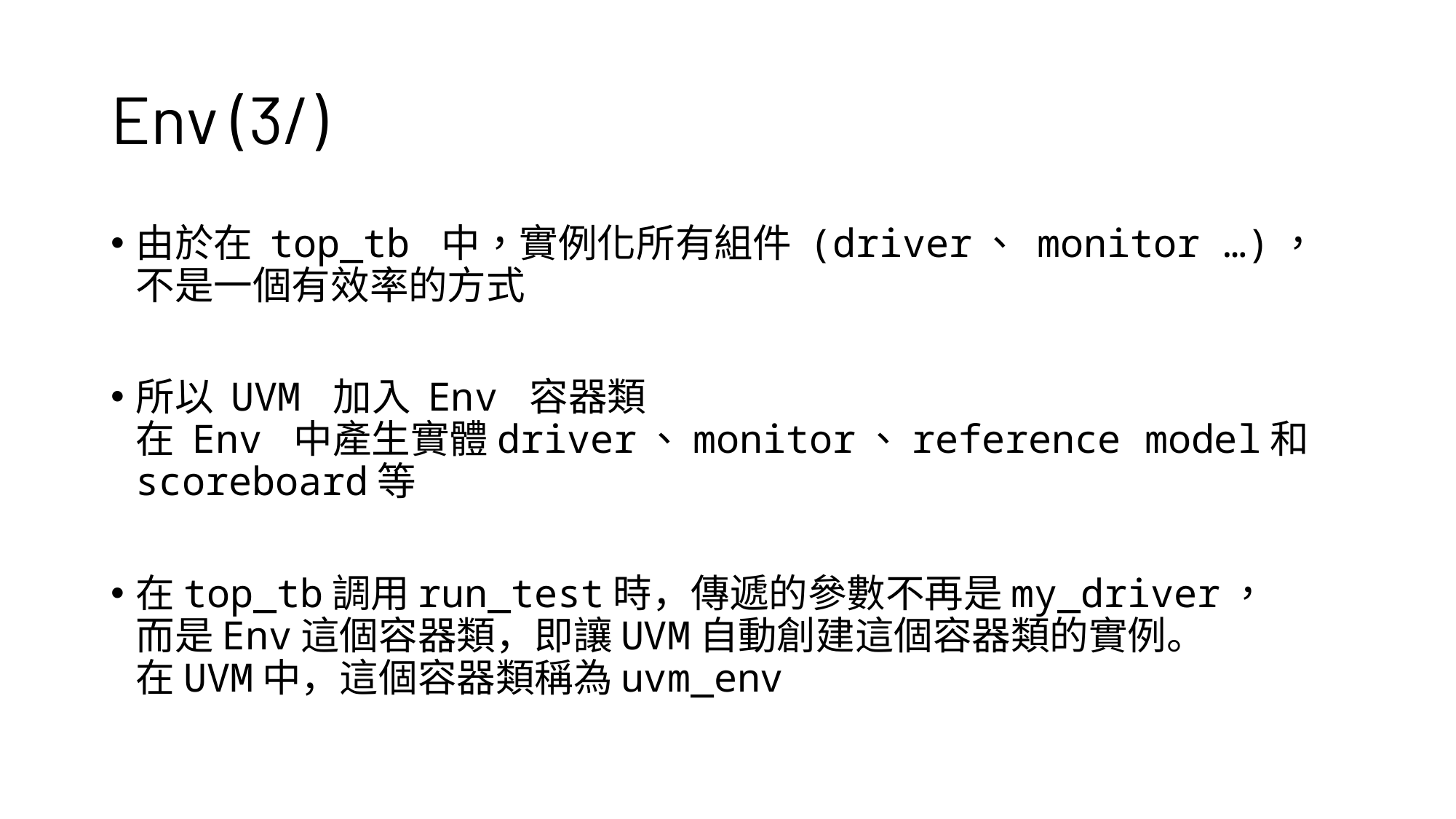

# Env (3/)
由於在 top_tb 中，實例化所有組件 (driver、 monitor …)，
不是一個有效率的方式

所以 UVM 加入 Env 容器類
在 Env 中產生實體driver、monitor、reference model和scoreboard等

在top_tb調用run_test時，傳遞的參數不再是my_driver，
而是Env這個容器類，即讓UVM自動創建這個容器類的實例。
在UVM中，這個容器類稱為uvm_env